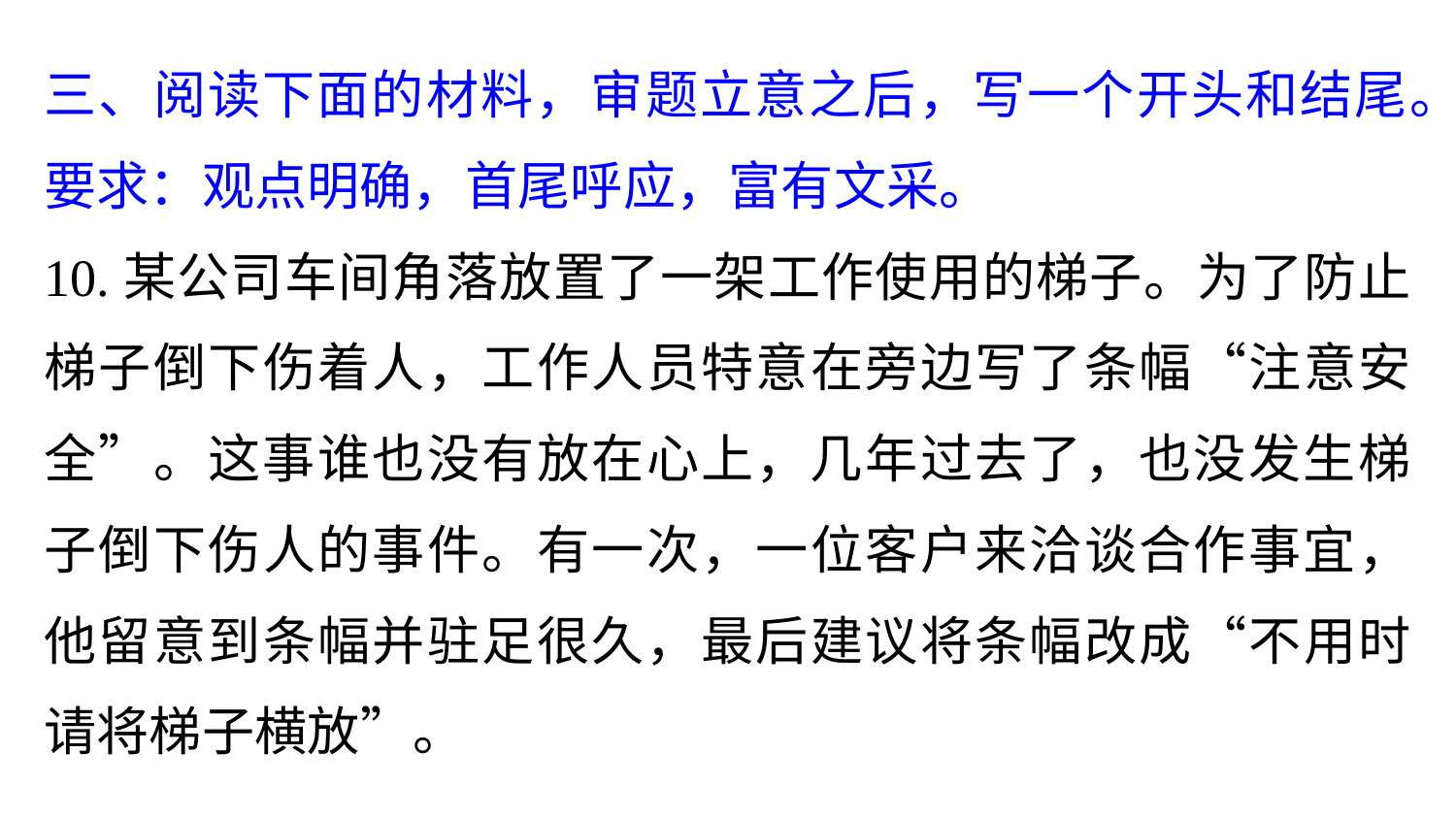

三、阅读下面的材料，审题立意之后，写一个开头和结尾。要求：观点明确，首尾呼应，富有文采。
10.某公司车间角落放置了一架工作使用的梯子。为了防止梯子倒下伤着人，工作人员特意在旁边写了条幅“注意安全”。这事谁也没有放在心上，几年过去了，也没发生梯子倒下伤人的事件。有一次，一位客户来洽谈合作事宜，他留意到条幅并驻足很久，最后建议将条幅改成“不用时请将梯子横放”。